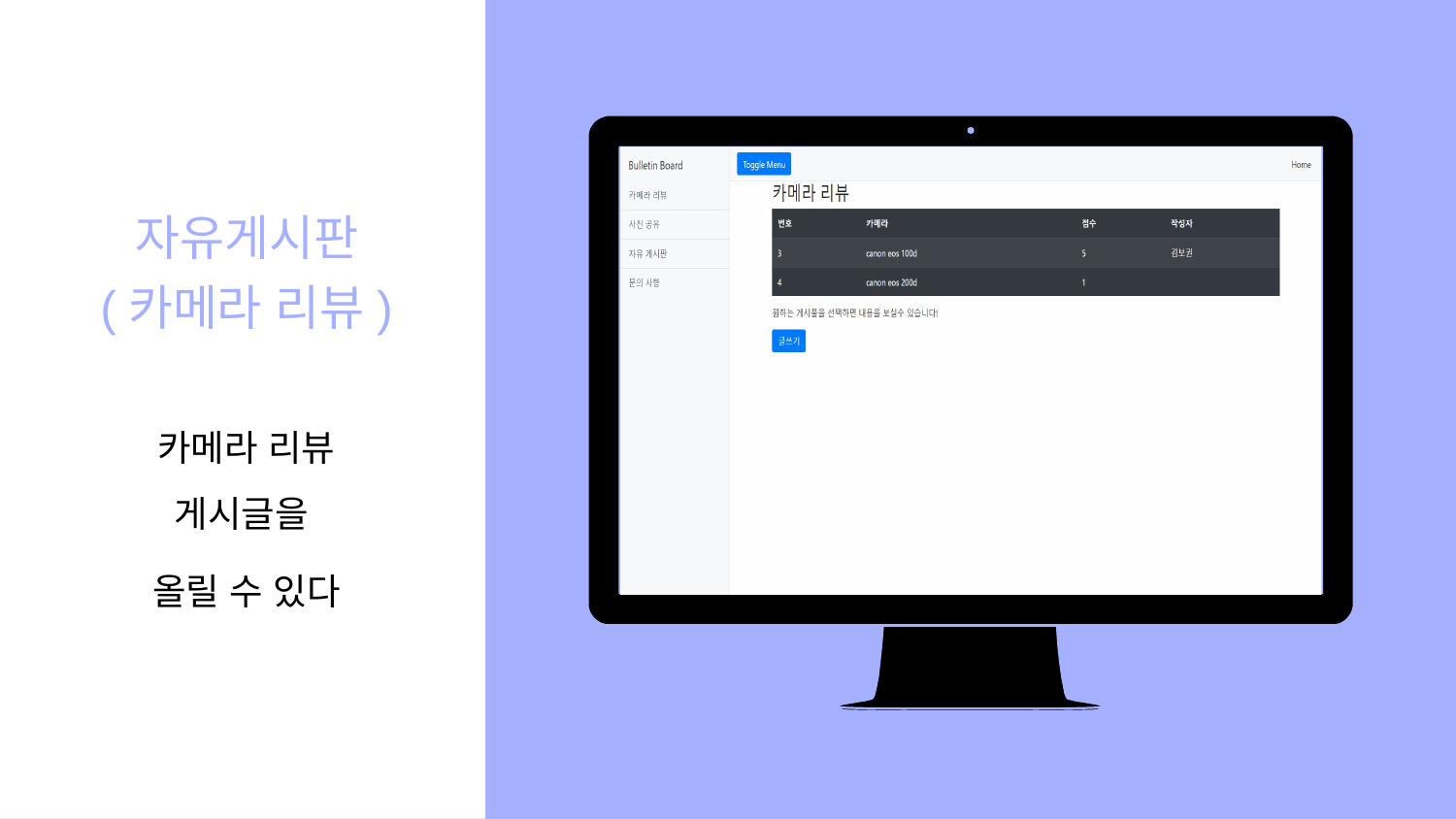

Place your screenshot here

자유게시판
(카메라 리뷰)

카메라 리뷰 게시글을
올릴 수 있다